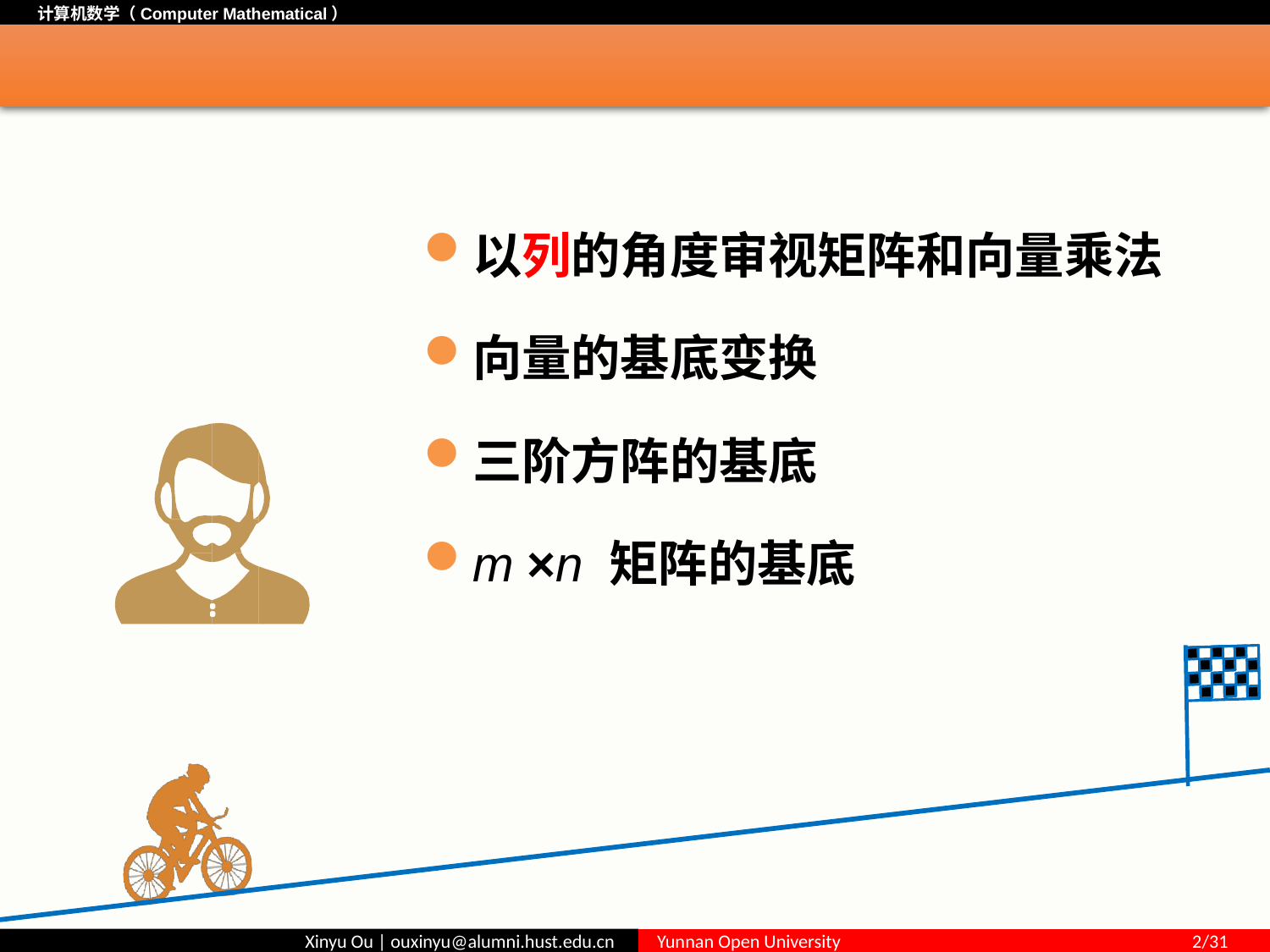

#
以列的角度审视矩阵和向量乘法
向量的基底变换
三阶方阵的基底
m ×n 矩阵的基底